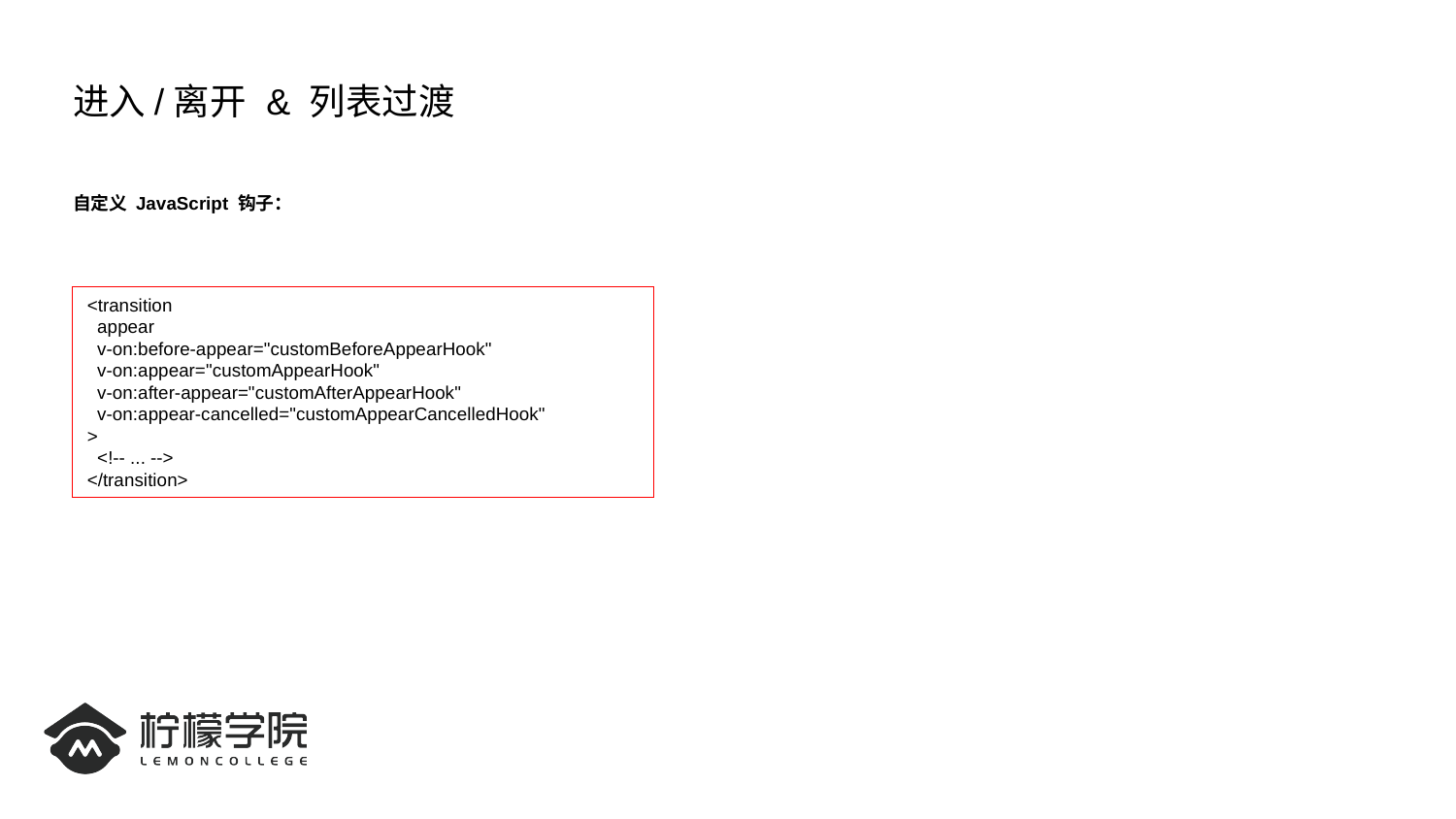

# 进入/离开 & 列表过渡
自定义 JavaScript 钩子：

<transition
  appear
  v-on:before-appear="customBeforeAppearHook"
  v-on:appear="customAppearHook"
  v-on:after-appear="customAfterAppearHook"
  v-on:appear-cancelled="customAppearCancelledHook"
>
  <!-- ... -->
</transition>